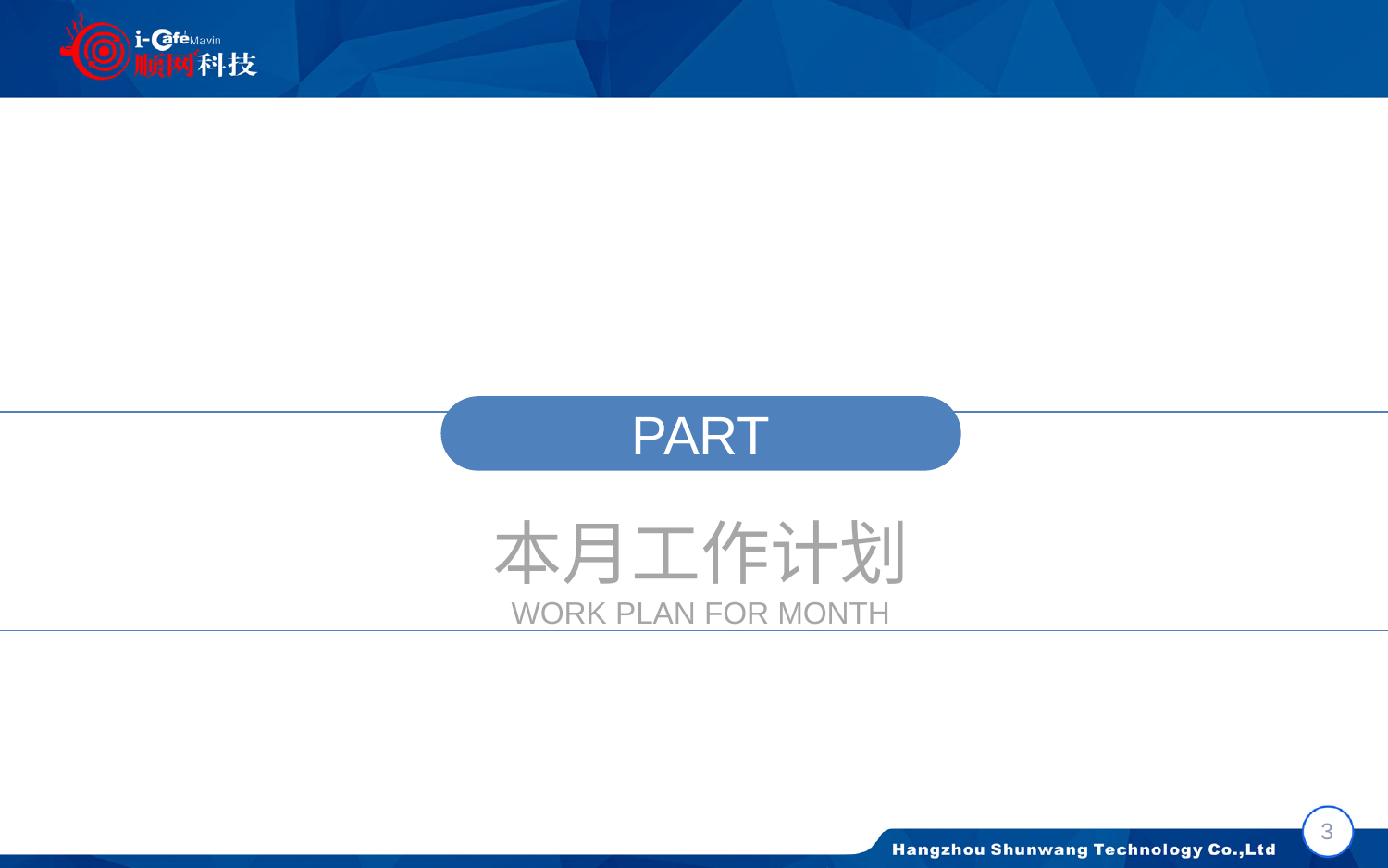

PART
本月工作计划
WORK PLAN FOR MONTH
3